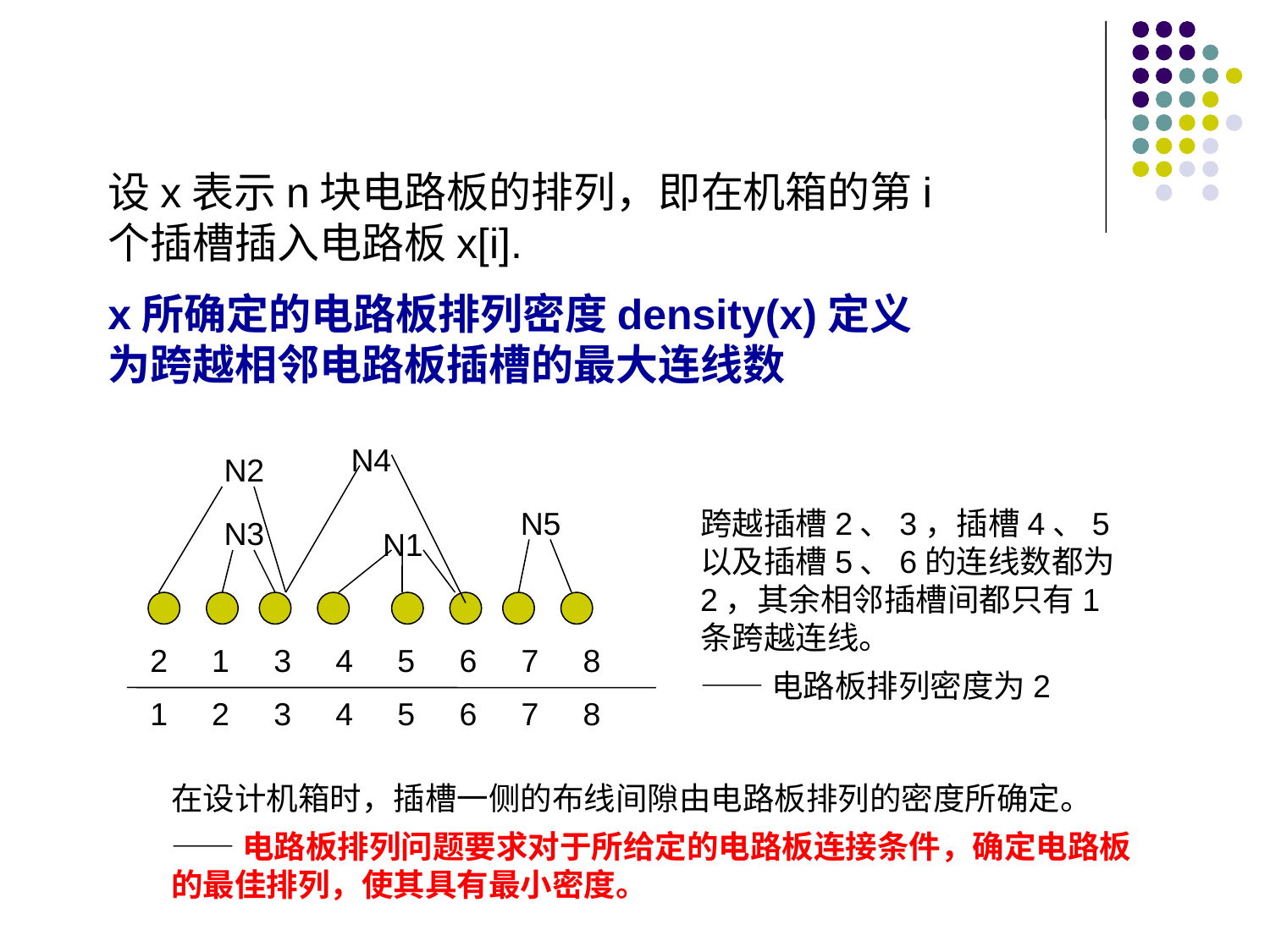

设x表示n块电路板的排列，即在机箱的第i个插槽插入电路板x[i].
x所确定的电路板排列密度density(x)定义为跨越相邻电路板插槽的最大连线数
N4
N2

N5
N3
N1

2     1     3     4     5     6     7     8

1     2     3     4     5     6     7     8
跨越插槽2、3，插槽4、5以及插槽5、6的连线数都为2，其余相邻插槽间都只有1条跨越连线。
——电路板排列密度为2
在设计机箱时，插槽一侧的布线间隙由电路板排列的密度所确定。
——电路板排列问题要求对于所给定的电路板连接条件，确定电路板的最佳排列，使其具有最小密度。